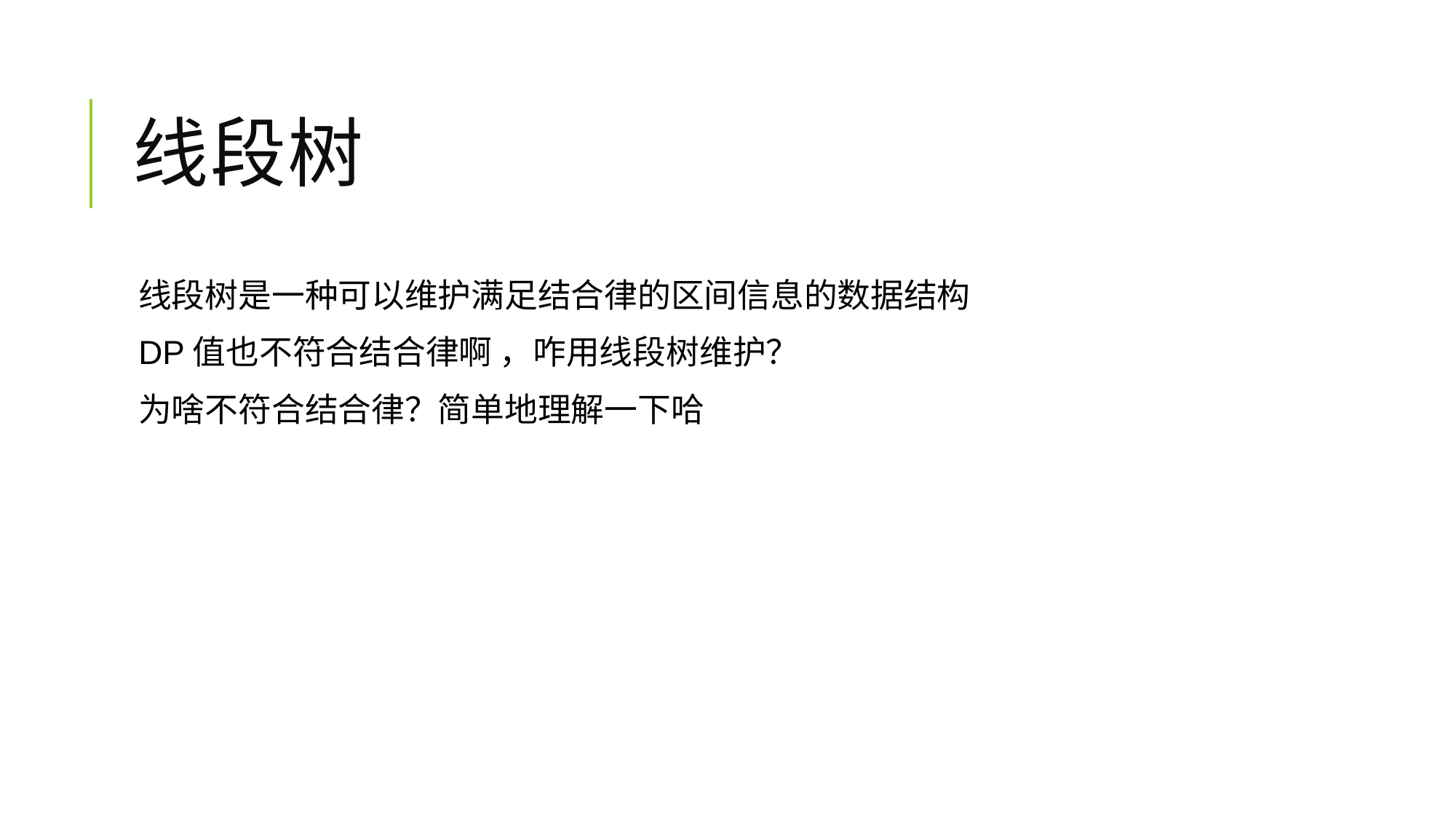

# 线段树
线段树是一种可以维护满足结合律的区间信息的数据结构
DP值也不符合结合律啊 ，咋用线段树维护？
为啥不符合结合律？简单地理解一下哈